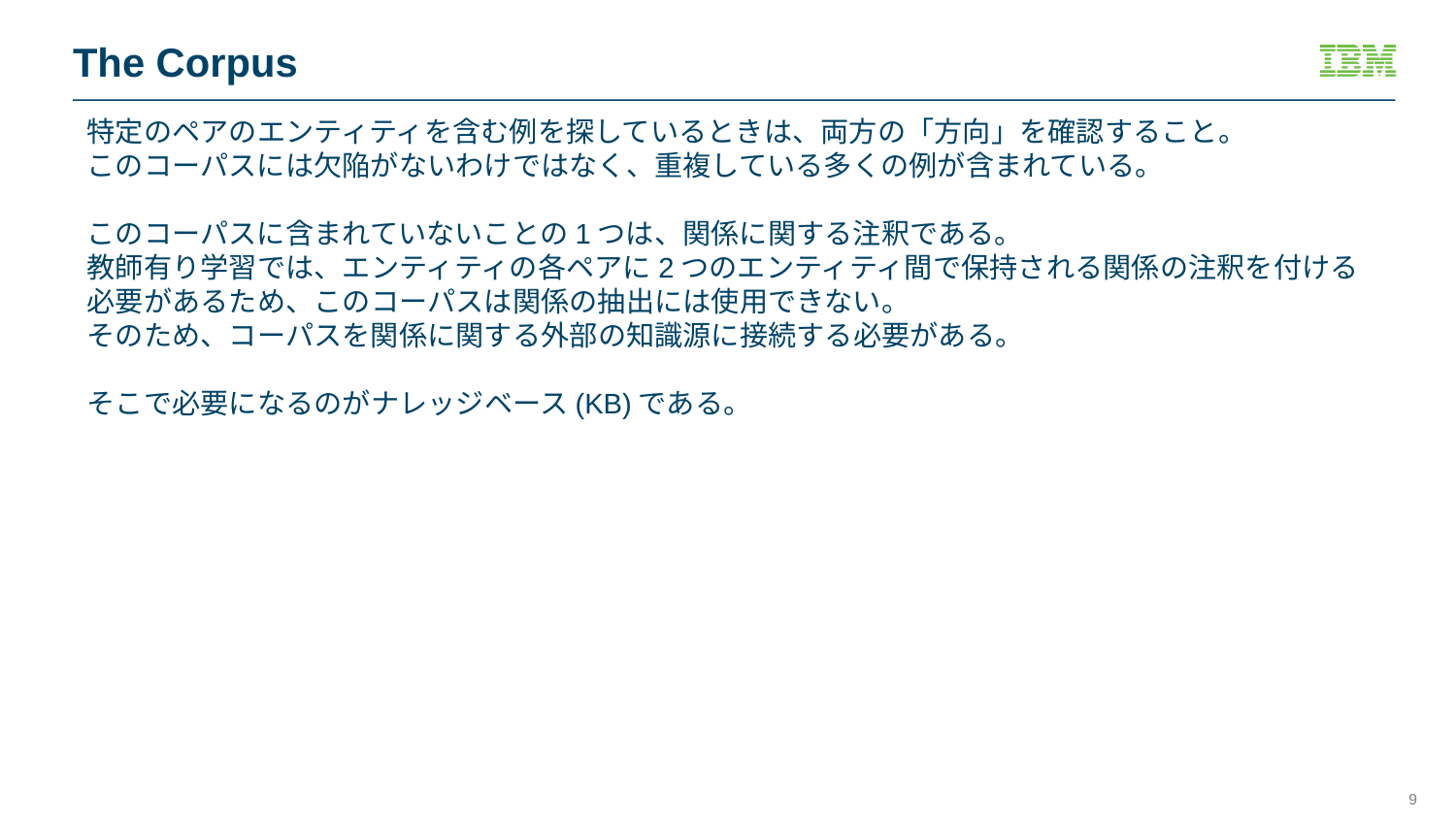

# The Corpus
特定のペアのエンティティを含む例を探しているときは、両方の「方向」を確認すること。
このコーパスには欠陥がないわけではなく、重複している多くの例が含まれている。
このコーパスに含まれていないことの1つは、関係に関する注釈である。
教師有り学習では、エンティティの各ペアに2つのエンティティ間で保持される関係の注釈を付ける必要があるため、このコーパスは関係の抽出には使用できない。
そのため、コーパスを関係に関する外部の知識源に接続する必要がある。

そこで必要になるのがナレッジベース(KB)である。
9